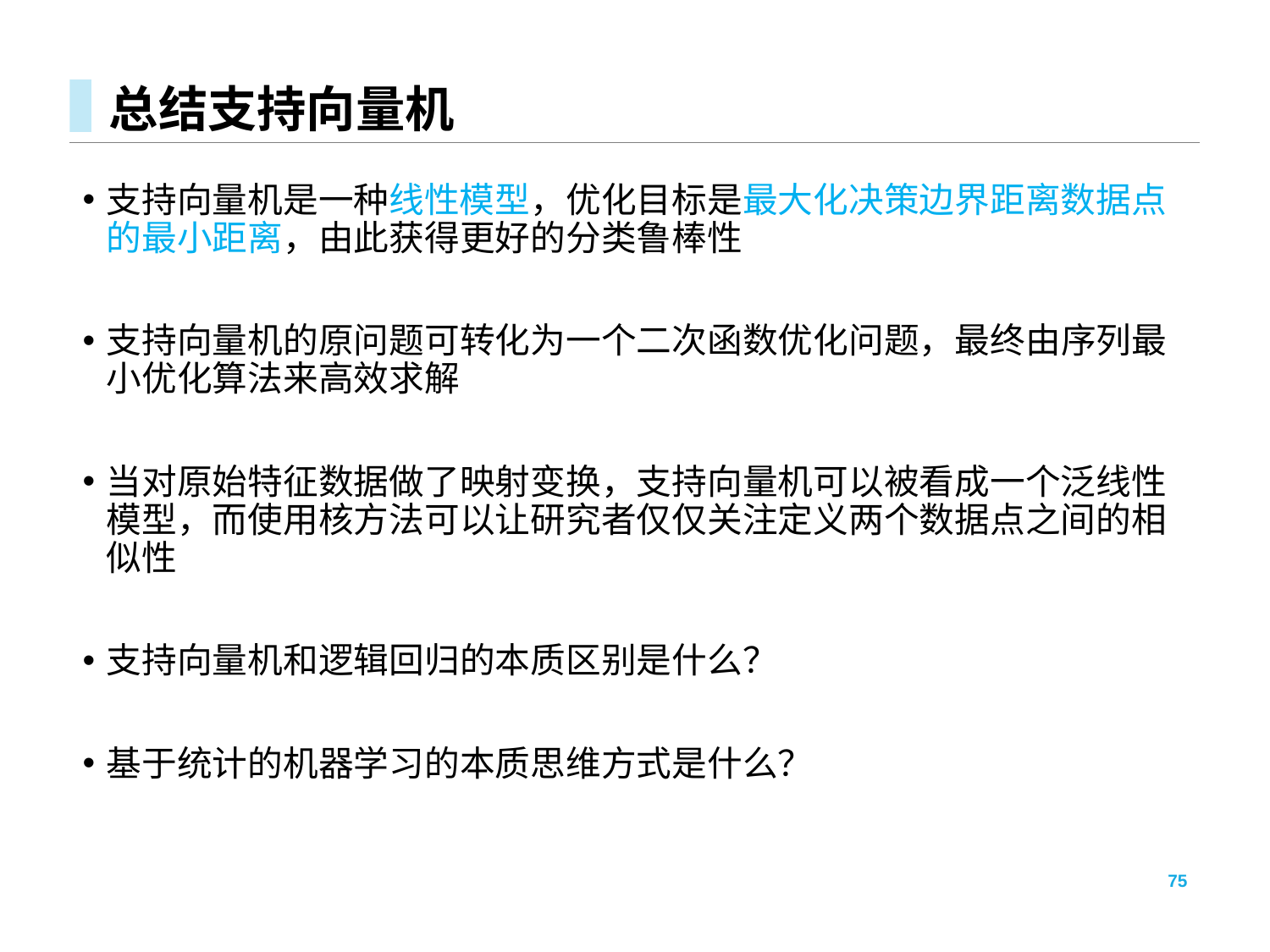

# 总结支持向量机
支持向量机是一种线性模型，优化目标是最大化决策边界距离数据点的最小距离，由此获得更好的分类鲁棒性

支持向量机的原问题可转化为一个二次函数优化问题，最终由序列最小优化算法来高效求解

当对原始特征数据做了映射变换，支持向量机可以被看成一个泛线性模型，而使用核方法可以让研究者仅仅关注定义两个数据点之间的相似性

支持向量机和逻辑回归的本质区别是什么？

基于统计的机器学习的本质思维方式是什么？
75